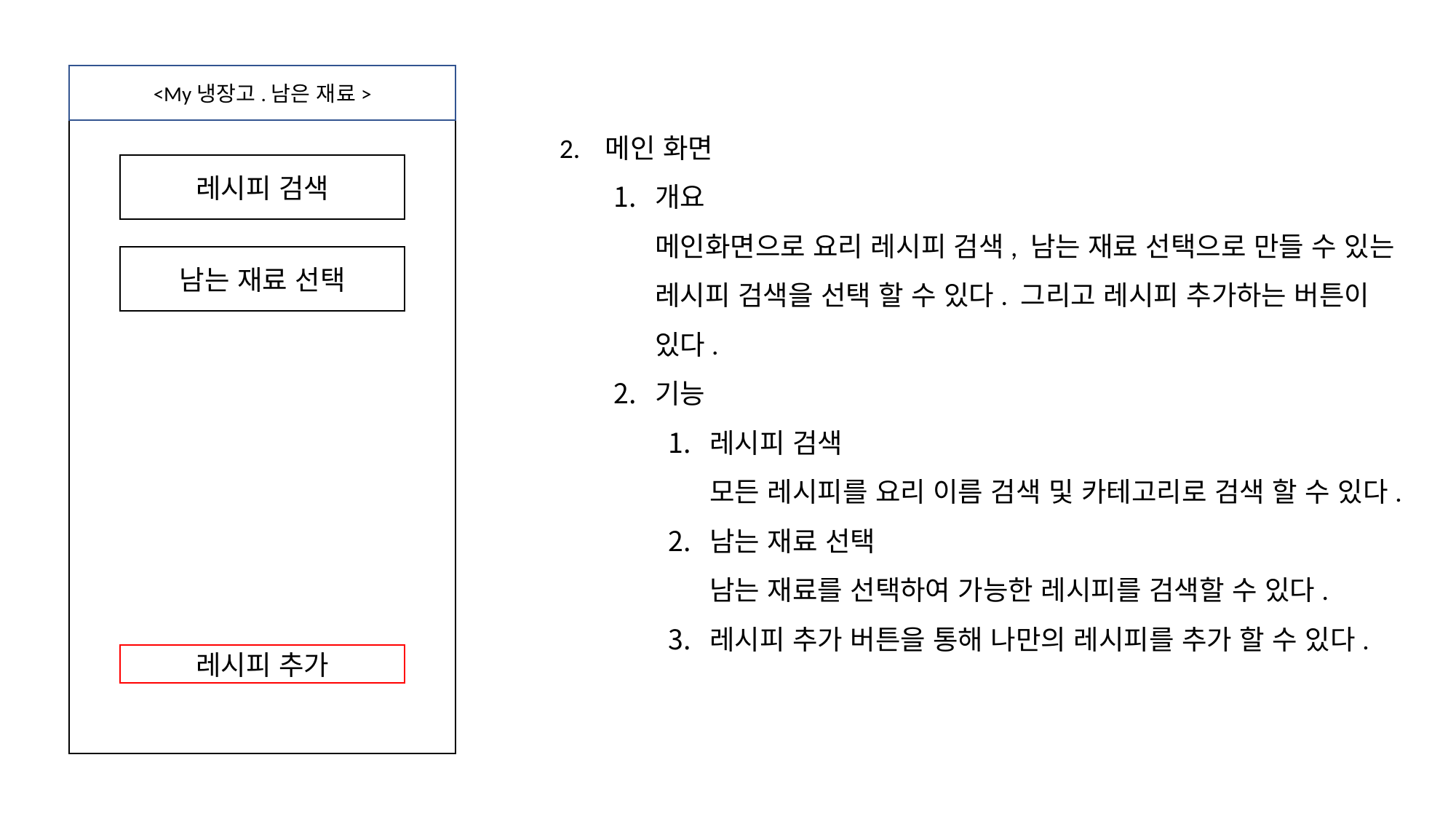

<My냉장고.남은 재료>
2.   메인 화면
개요
메인화면으로 요리 레시피 검색, 남는 재료 선택으로 만들 수 있는 레시피 검색을 선택 할 수 있다. 그리고 레시피 추가하는 버튼이 있다.
기능
레시피 검색
모든 레시피를 요리 이름 검색 및 카테고리로 검색 할 수 있다.
남는 재료 선택
남는 재료를 선택하여 가능한 레시피를 검색할 수 있다.
레시피 추가 버튼을 통해 나만의 레시피를 추가 할 수 있다.
레시피 검색
남는 재료 선택
레시피 추가